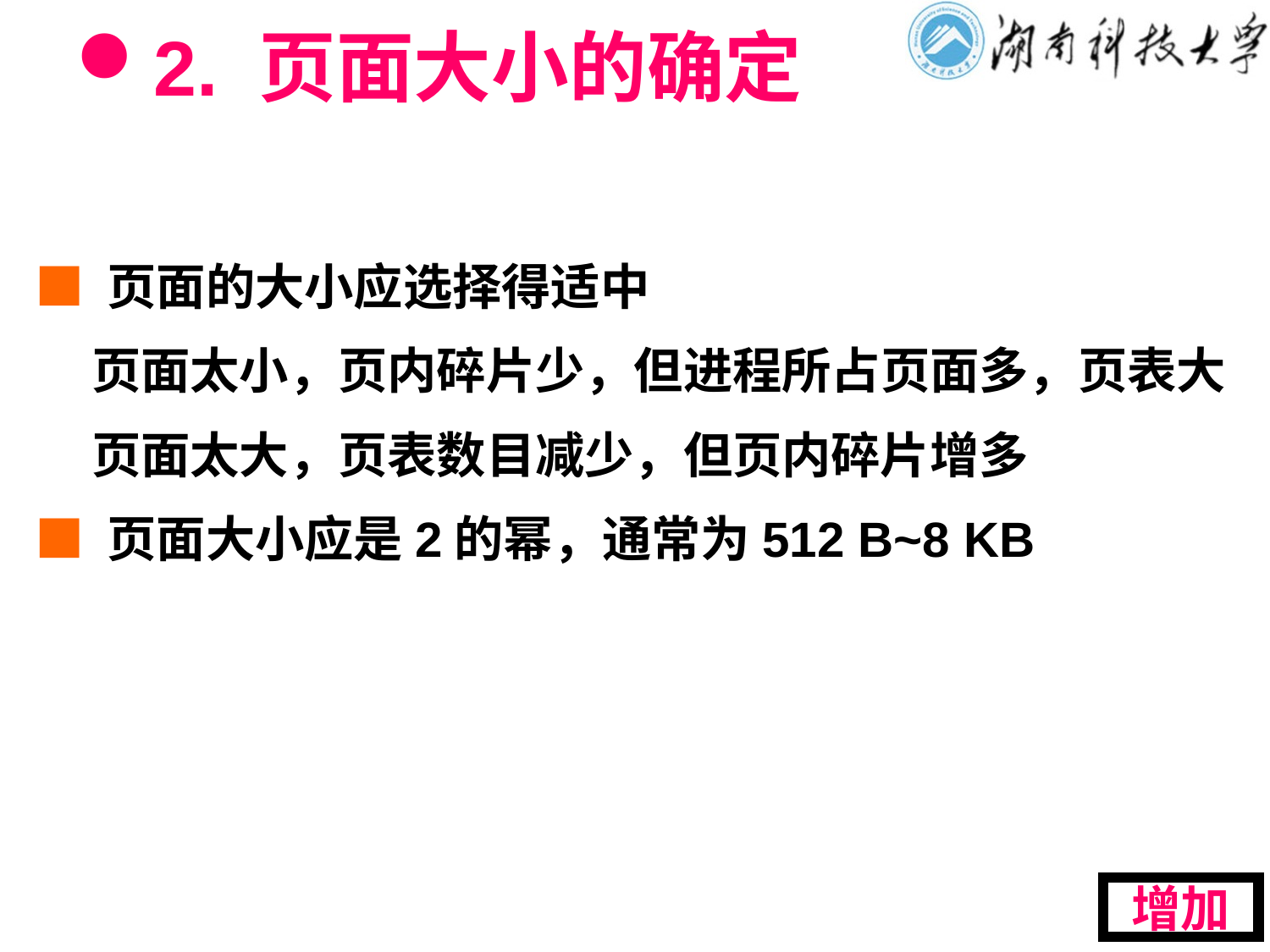

# 2. 页面大小的确定
■ 页面的大小应选择得适中
    页面太小，页内碎片少，但进程所占页面多，页表大
    页面太大，页表数目减少，但页内碎片增多
■ 页面大小应是2的幂，通常为512 B~8 KB
增加